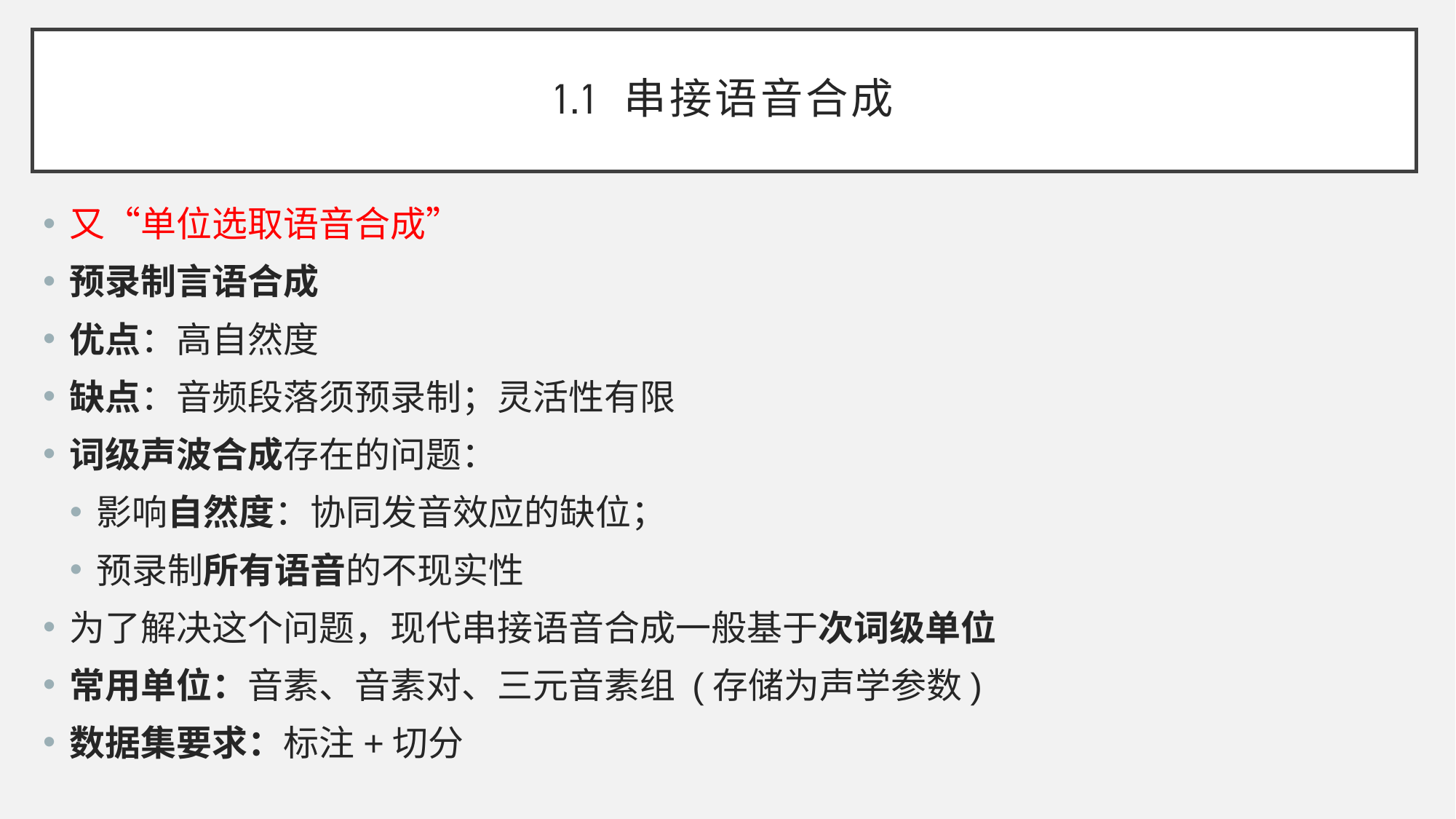

# 1.1 串接语音合成
又“单位选取语音合成”
预录制言语合成
优点：高自然度
缺点：音频段落须预录制；灵活性有限
词级声波合成存在的问题：
影响自然度：协同发音效应的缺位；
预录制所有语音的不现实性
为了解决这个问题，现代串接语音合成一般基于次词级单位
常用单位：音素、音素对、三元音素组 (存储为声学参数)
数据集要求：标注+切分